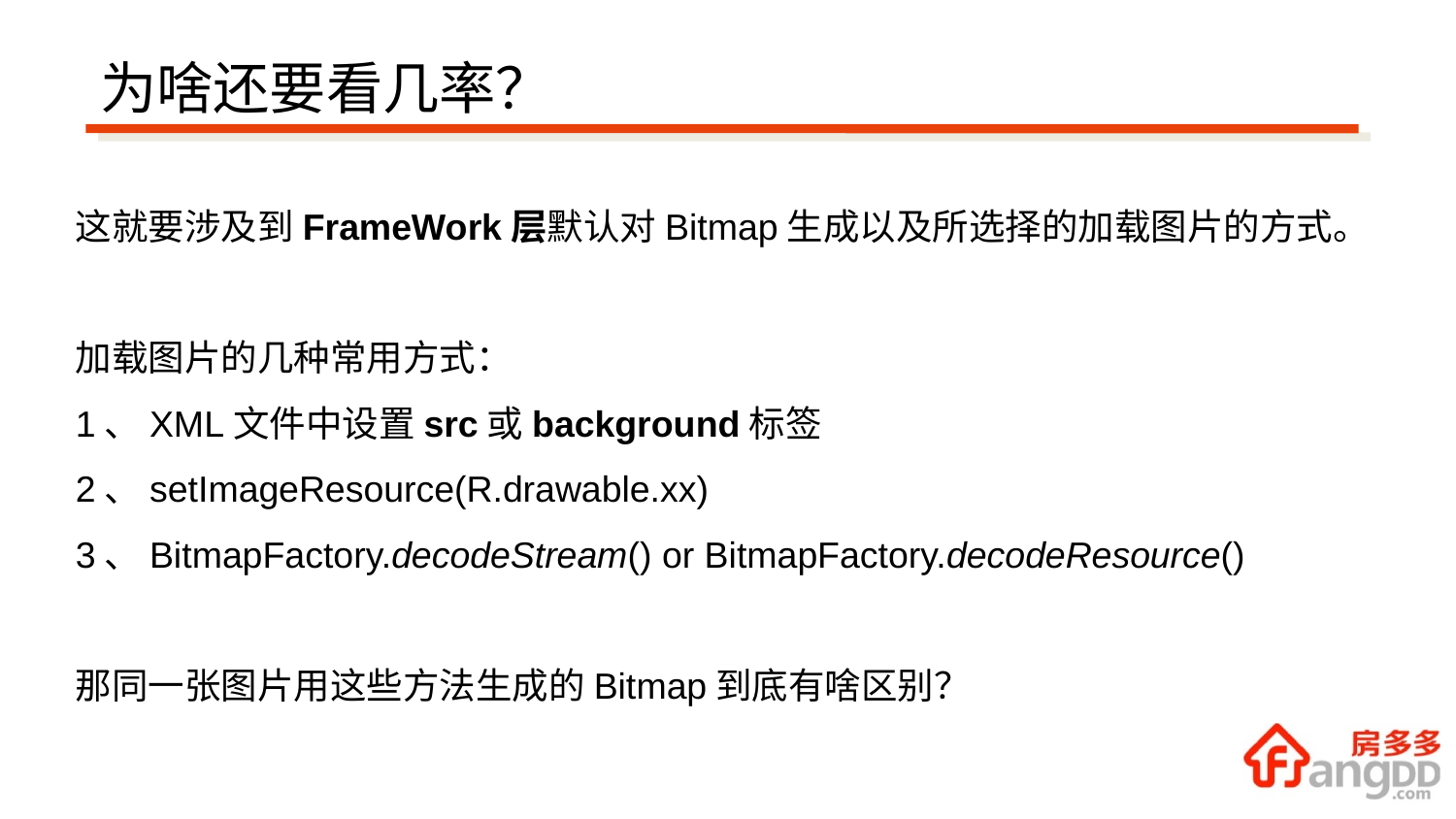

为啥还要看几率？

这就要涉及到FrameWork层默认对Bitmap生成以及所选择的加载图片的方式。

加载图片的几种常用方式：
1、XML文件中设置src或background标签
2、setImageResource(R.drawable.xx)
3、BitmapFactory.decodeStream() or BitmapFactory.decodeResource()

那同一张图片用这些方法生成的Bitmap到底有啥区别？